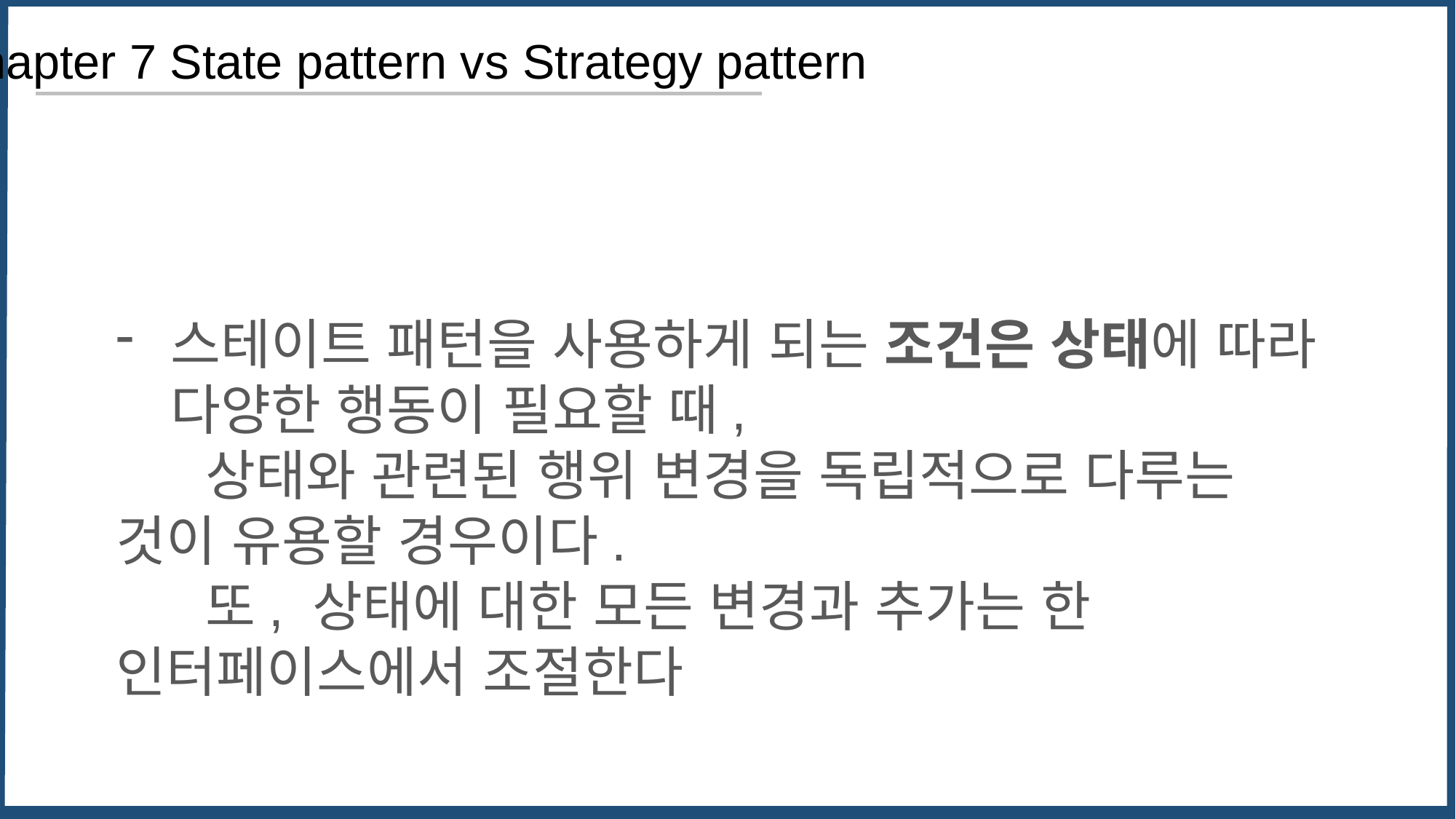

Chapter 7 State pattern vs Strategy pattern
스테이트 패턴을 사용하게 되는 조건은 상태에 따라 다양한 행동이 필요할 때,
     상태와 관련된 행위 변경을 독립적으로 다루는 것이 유용할 경우이다.
     또, 상태에 대한 모든 변경과 추가는 한 인터페이스에서 조절한다